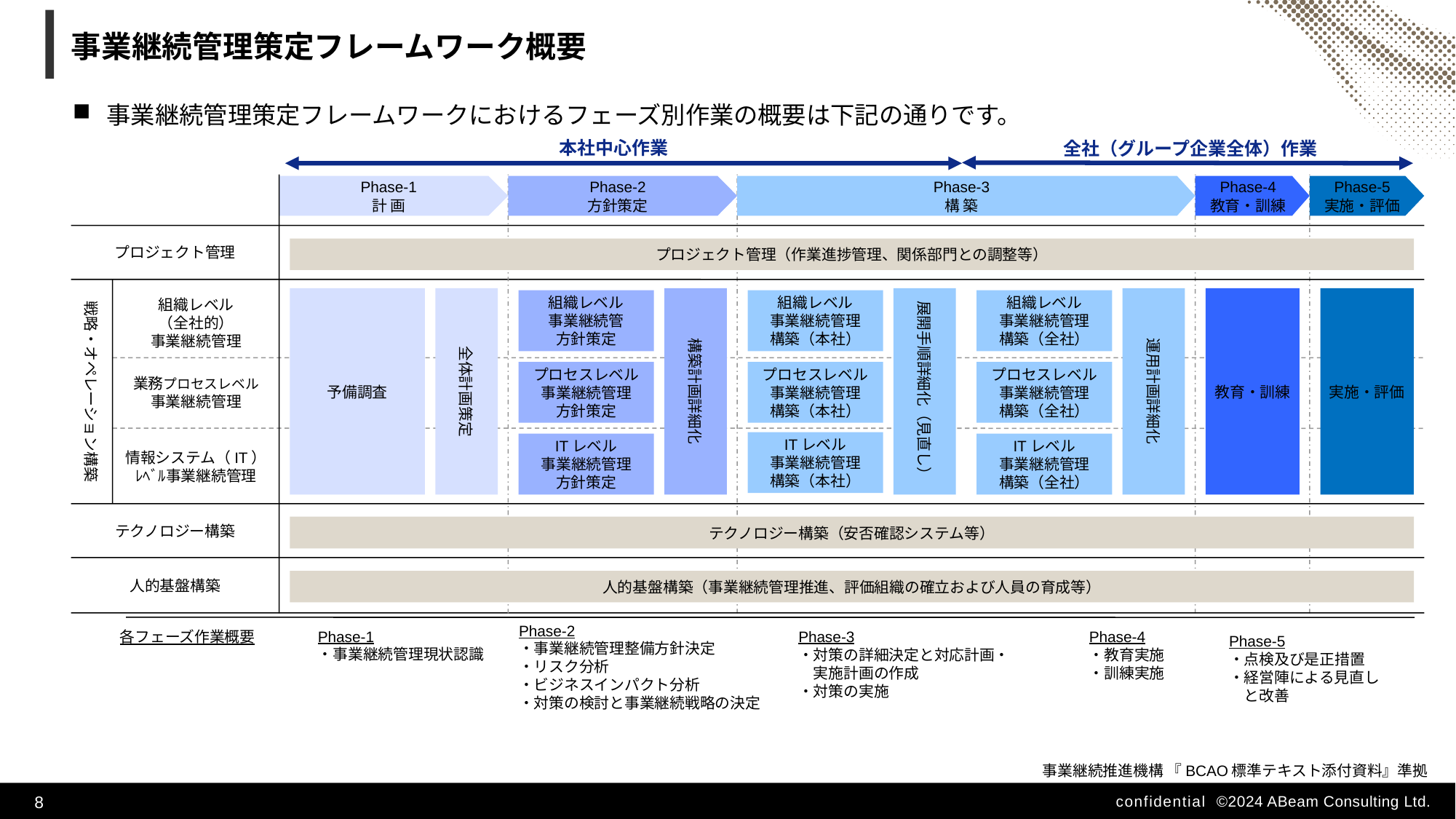

# 事業継続管理策定フレームワーク概要
事業継続管理策定フレームワークにおけるフェーズ別作業の概要は下記の通りです。
本社中心作業
全社（グループ企業全体）作業

Phase-1
計 画
Phase-2
方針策定
Phase-3
構 築
Phase-4
教育・訓練
Phase-5
実施・評価
プロジェクト管理

プロジェクト管理（作業進捗管理、関係部門との調整等）

戦略・オペレーション構築

組織レベル
（全社的）
事業継続管理
予備調査
全体計画策定
構築計画詳細化
展開手順詳細化（見直し）
運用計画詳細化
教育・訓練
実施・評価
組織レベル
事業継続管
方針策定
組織レベル
事業継続管理
構築（本社）
組織レベル
事業継続管理
構築（全社）
業務プロセスレベル
事業継続管理

プロセスレベル
事業継続管理
方針策定
プロセスレベル
事業継続管理
構築（本社）
プロセスレベル
事業継続管理
構築（全社）

情報システム（IT）
ﾚﾍﾞﾙ事業継続管理
ITレベル
事業継続管理
構築（本社）
ITレベル
事業継続管理
方針策定
ITレベル
事業継続管理
構築（全社）
テクノロジー構築

テクノロジー構築（安否確認システム等）

人的基盤構築
人的基盤構築（事業継続管理推進、評価組織の確立および人員の育成等）

Phase-2
・事業継続管理整備方針決定
・リスク分析
・ビジネスインパクト分析
・対策の検討と事業継続戦略の決定

Phase-1
・事業継続管理現状認識
Phase-3
・対策の詳細決定と対応計画・
　実施計画の作成
・対策の実施
Phase-4
・教育実施
・訓練実施
各フェーズ作業概要
Phase-5
・点検及び是正措置
・経営陣による見直し
　と改善
事業継続推進機構 『BCAO標準テキスト添付資料』準拠